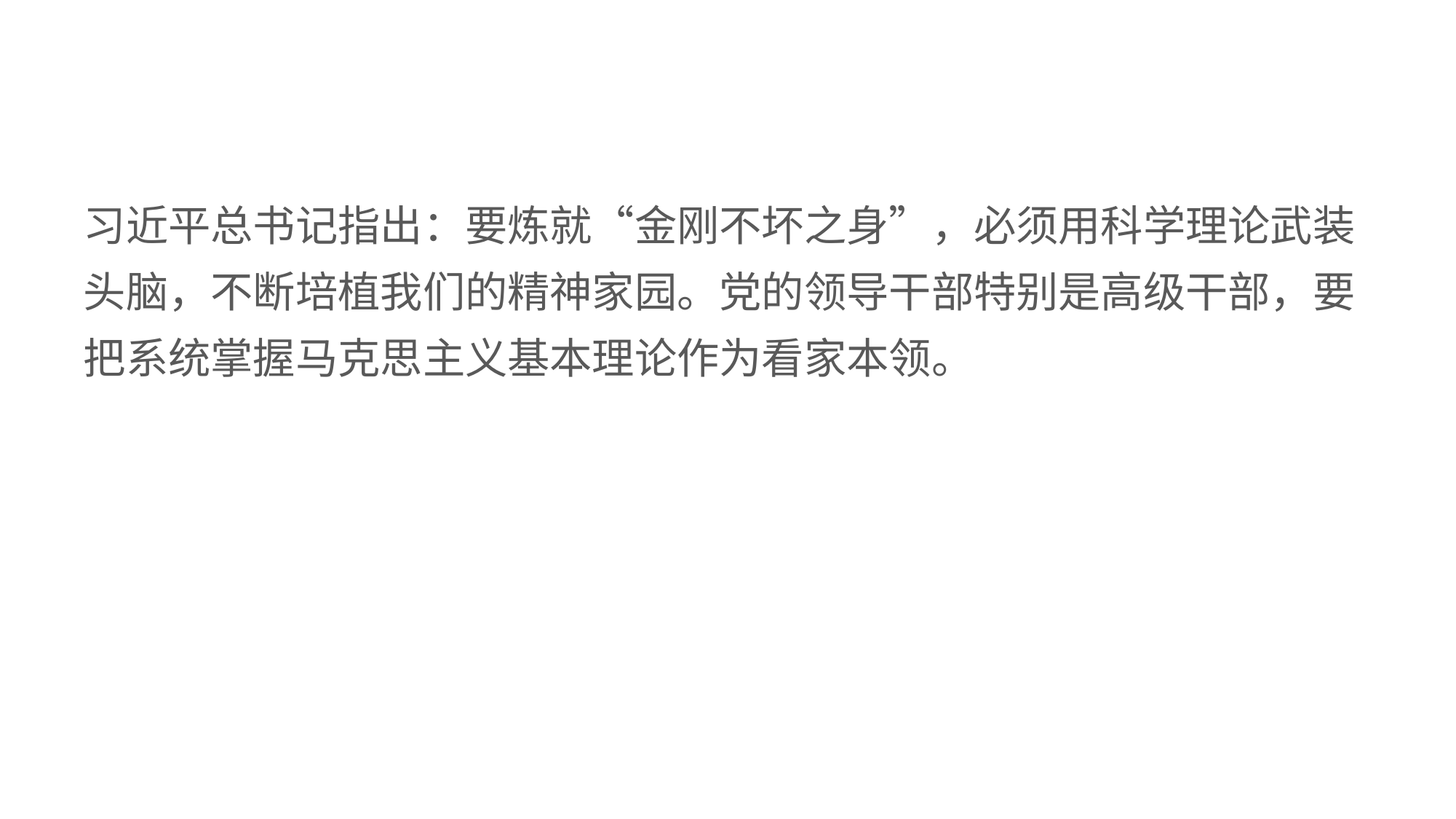

#
习近平总书记指出：要炼就“金刚不坏之身”，必须用科学理论武装头脑，不断培植我们的精神家园。党的领导干部特别是高级干部，要把系统掌握马克思主义基本理论作为看家本领。